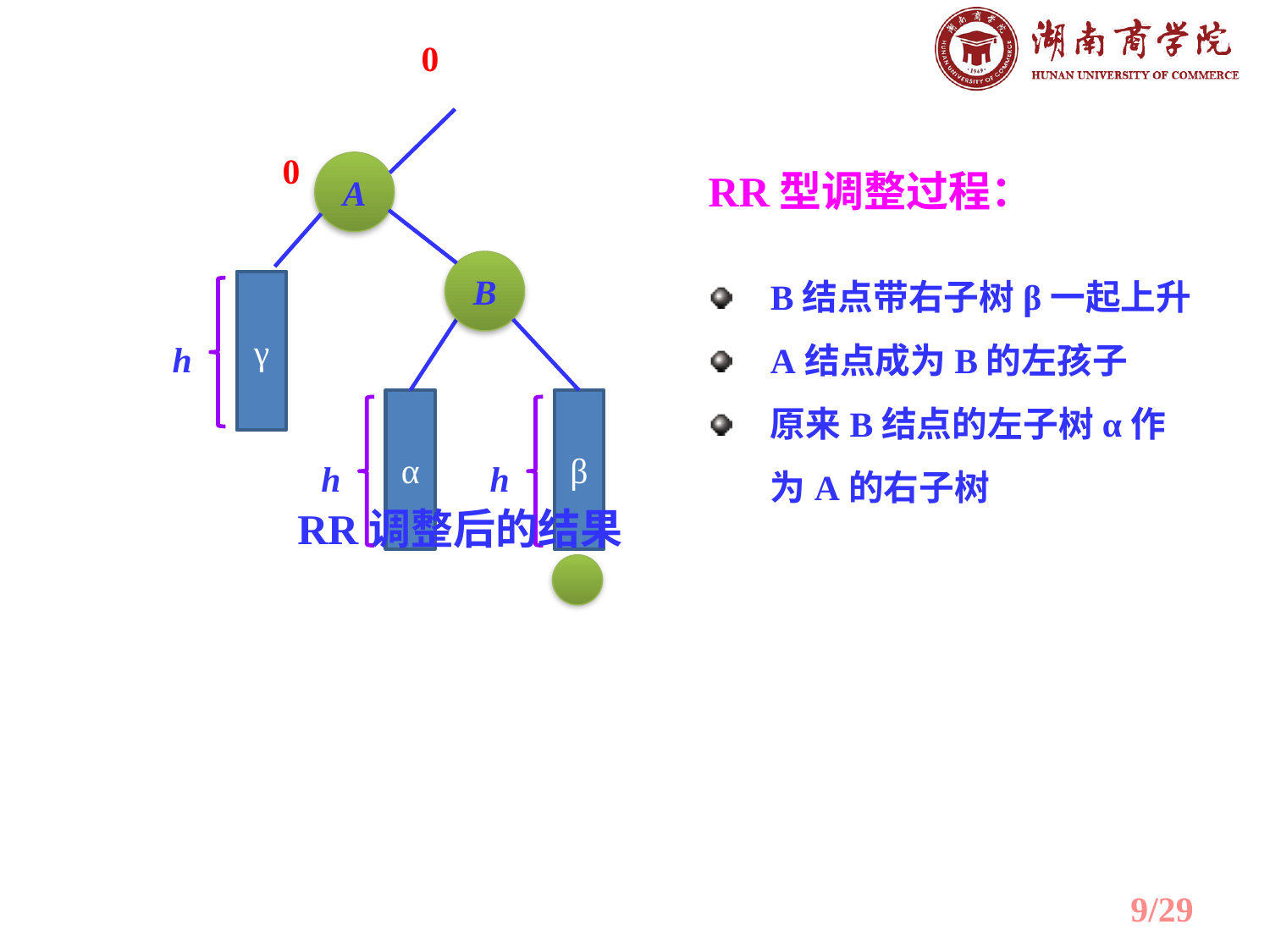

0
0
A
  RR型调整过程：
B结点带右子树β一起上升
A结点成为B的左孩子
原来B结点的左子树α作为A的右子树
B
β

h

γ

h

α

h
RR调整后的结果
9/29